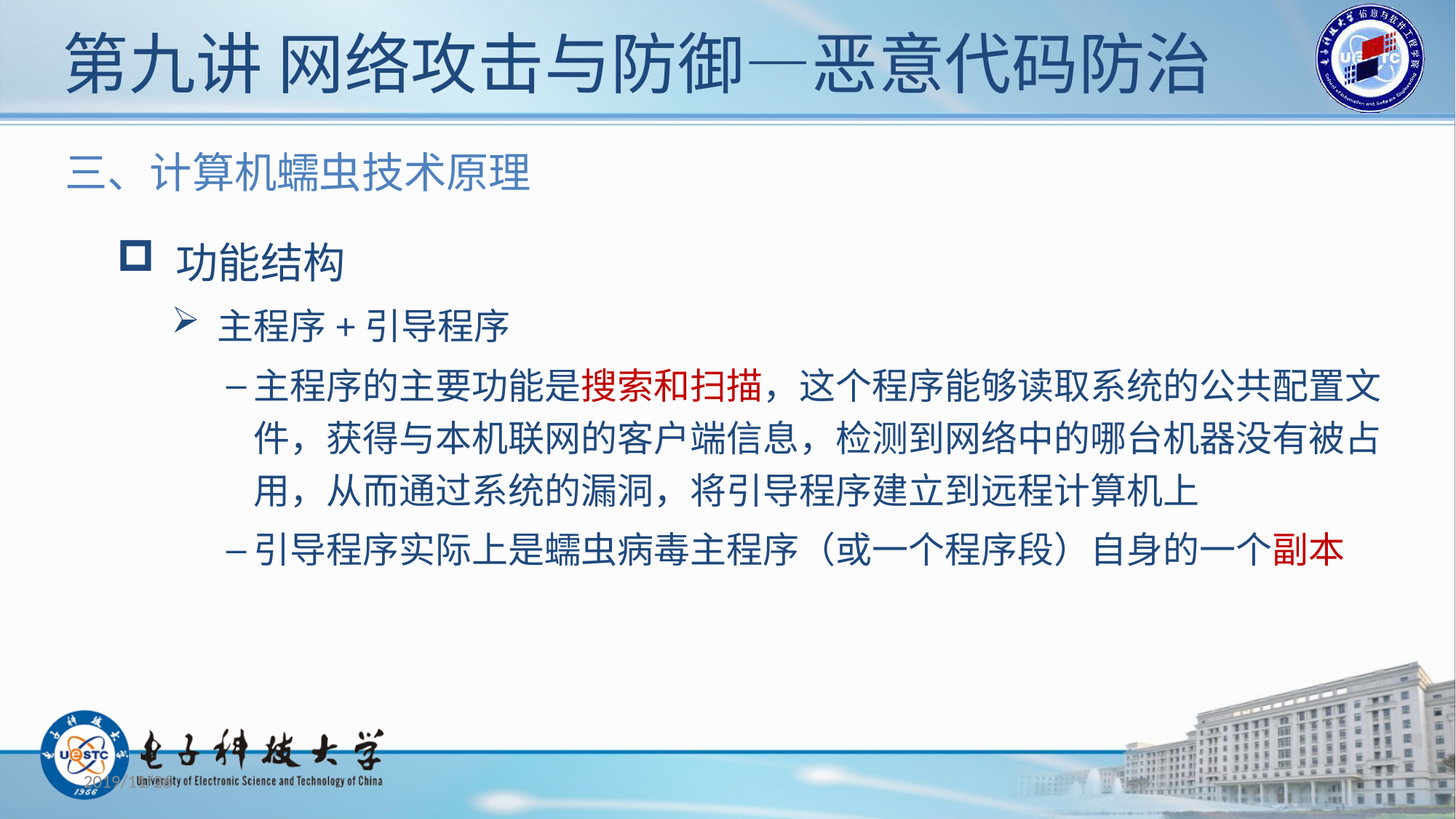

# 第九讲 网络攻击与防御—恶意代码防治
三、计算机蠕虫技术原理
 功能结构
 主程序+引导程序
主程序的主要功能是搜索和扫描，这个程序能够读取系统的公共配置文件，获得与本机联网的客户端信息，检测到网络中的哪台机器没有被占用，从而通过系统的漏洞，将引导程序建立到远程计算机上
引导程序实际上是蠕虫病毒主程序（或一个程序段）自身的一个副本
2019/11/26